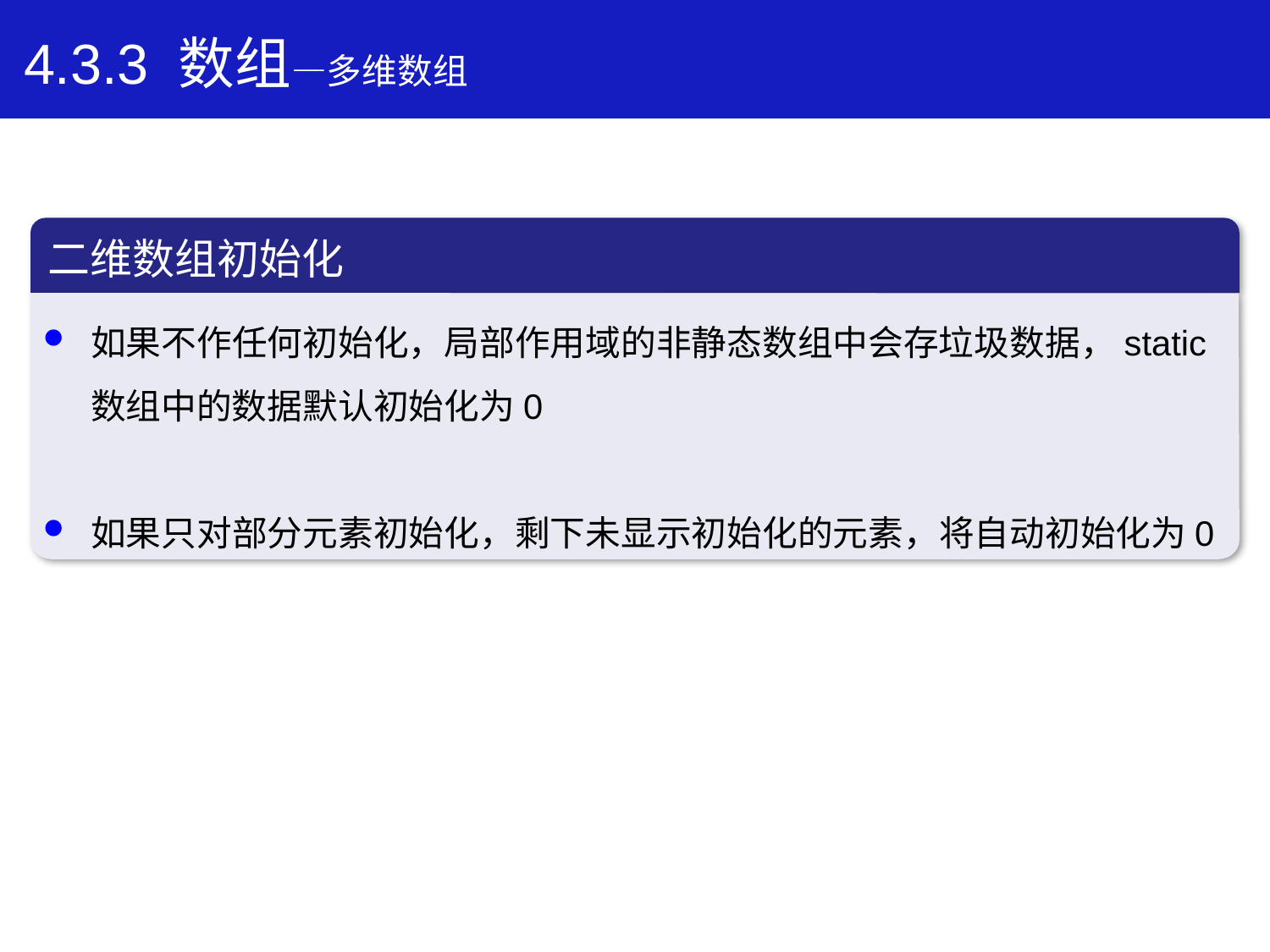

4.3.3 数组—多维数组
二维数组初始化
如果不作任何初始化，局部作用域的非静态数组中会存垃圾数据，static数组中的数据默认初始化为0

如果只对部分元素初始化，剩下未显示初始化的元素，将自动初始化为0
59